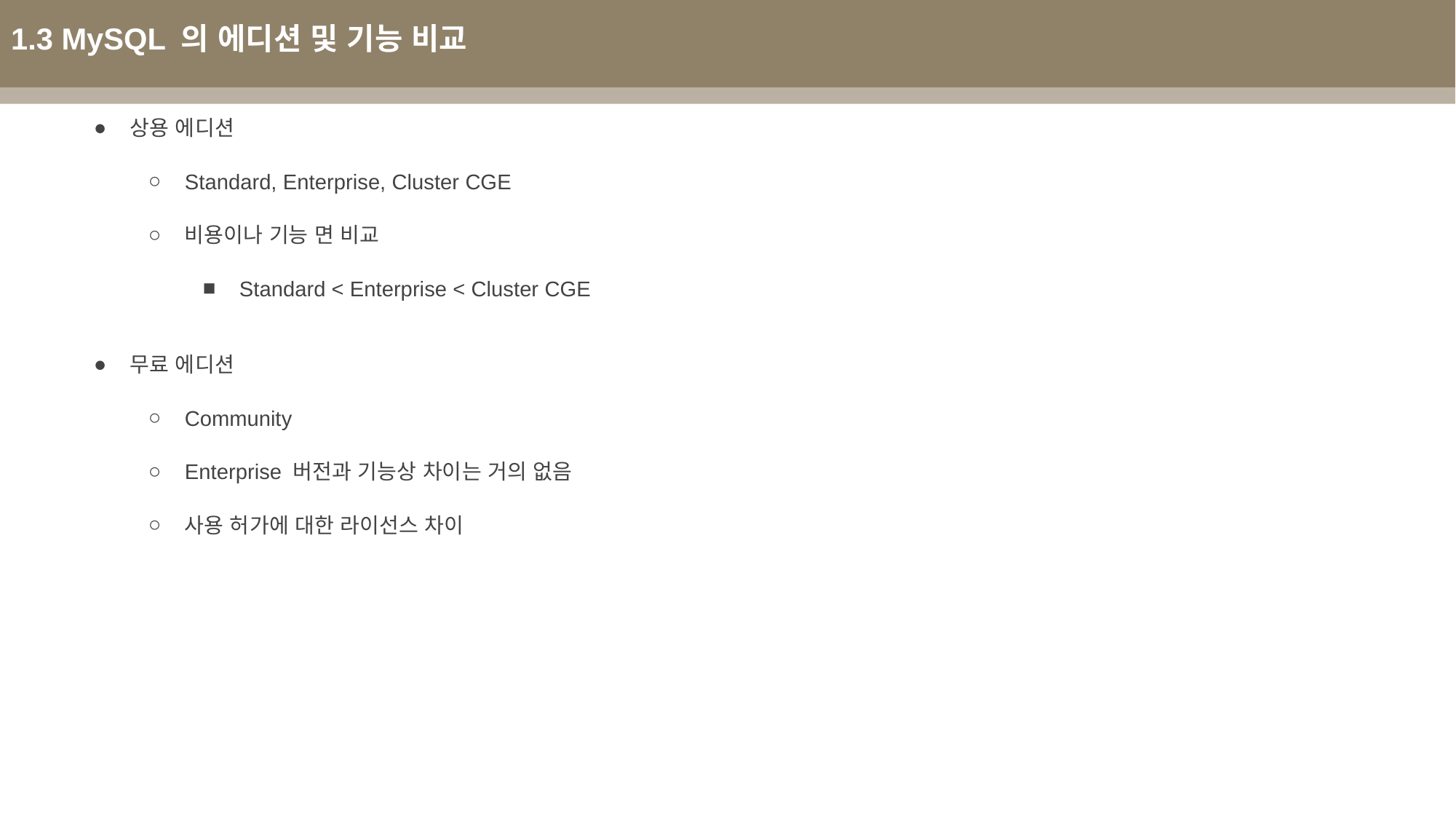

1.3 MySQL 의 에디션 및 기능 비교
상용 에디션
Standard, Enterprise, Cluster CGE
비용이나 기능 면 비교
Standard < Enterprise < Cluster CGE

무료 에디션
Community
Enterprise 버전과 기능상 차이는 거의 없음
사용 허가에 대한 라이선스 차이